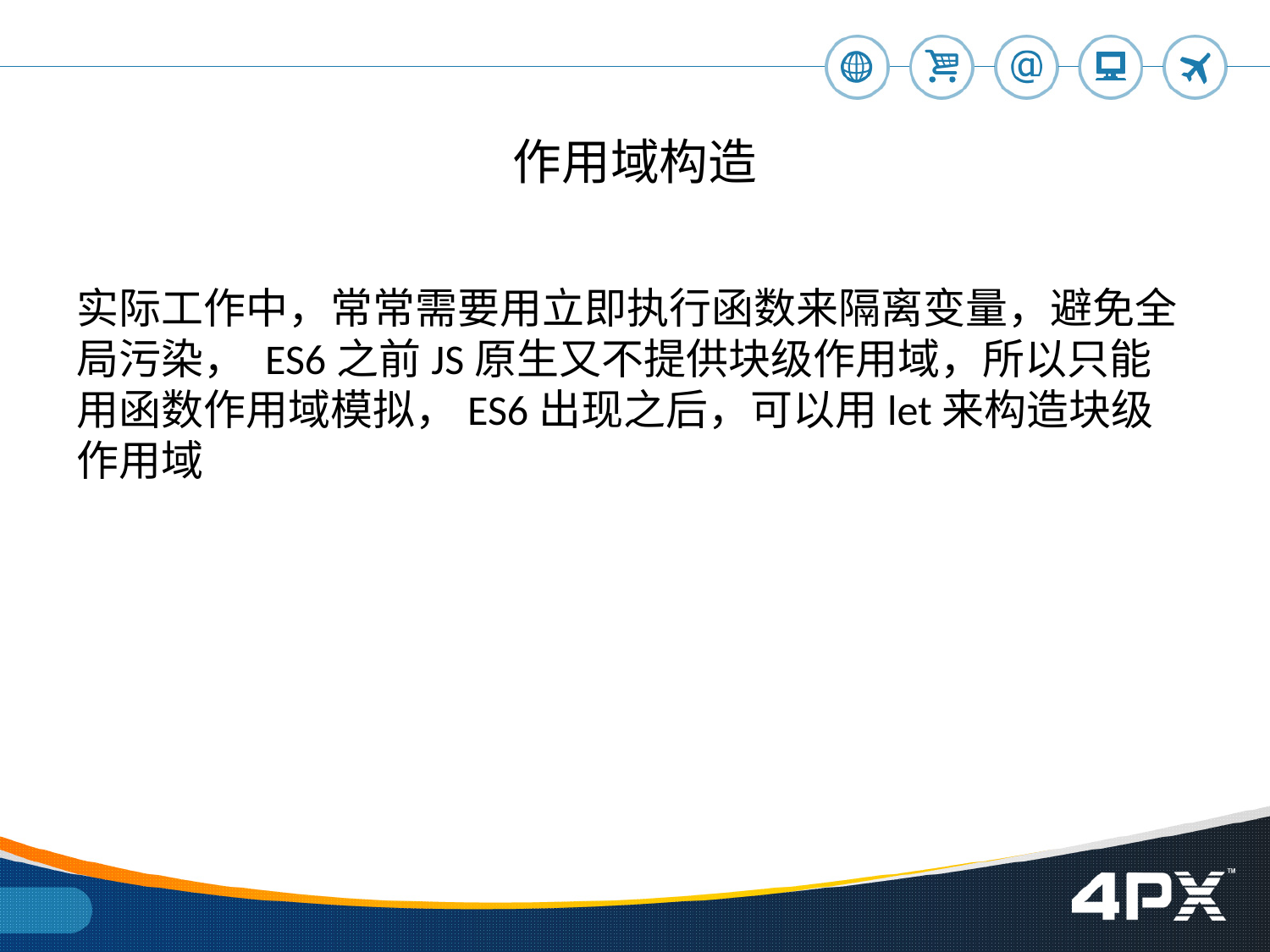

# 作用域构造

实际工作中，常常需要用立即执行函数来隔离变量，避免全局污染， ES6之前JS原生又不提供块级作用域，所以只能用函数作用域模拟，ES6出现之后，可以用let来构造块级作用域